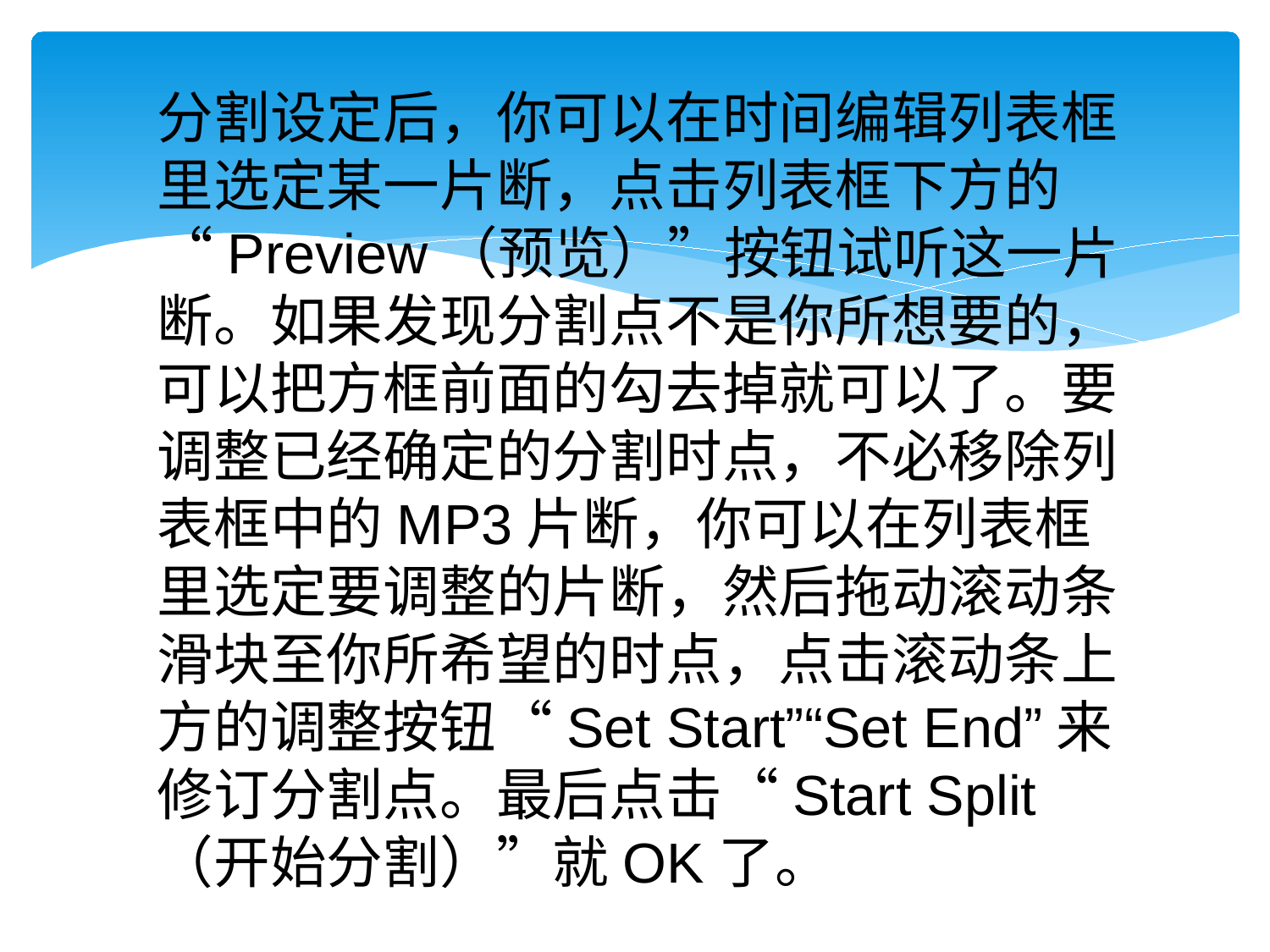

分割设定后，你可以在时间编辑列表框里选定某一片断，点击列表框下方的“Preview（预览）”按钮试听这一片断。如果发现分割点不是你所想要的，可以把方框前面的勾去掉就可以了。要调整已经确定的分割时点，不必移除列表框中的MP3片断，你可以在列表框里选定要调整的片断，然后拖动滚动条滑块至你所希望的时点，点击滚动条上方的调整按钮“Set Start”“Set End”来修订分割点。最后点击“Start Split（开始分割）”就OK了。